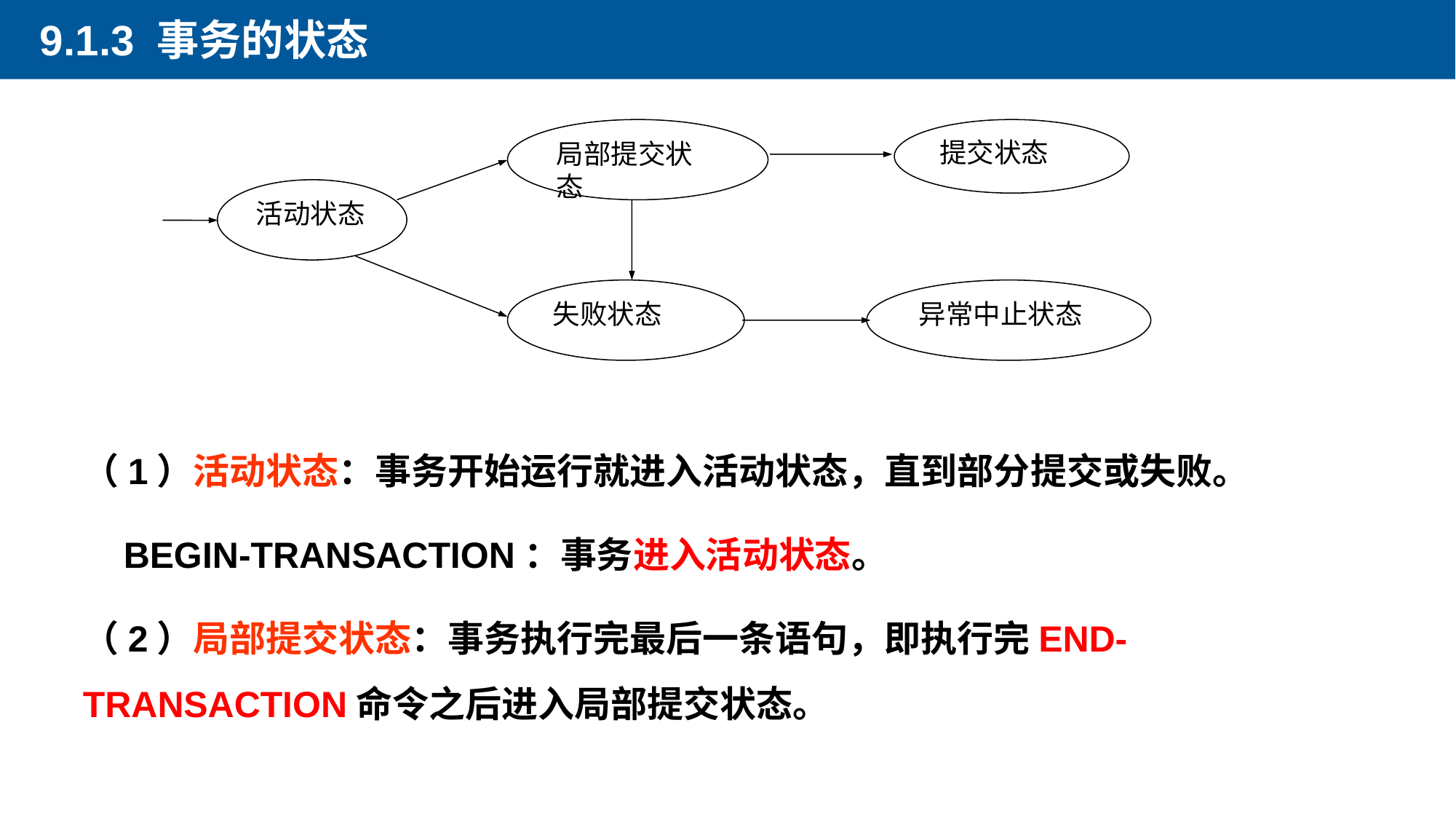

9.1.3 事务的状态
局部提交状态
提交状态

活动状态

失败状态
异常中止状态

（1）活动状态：事务开始运行就进入活动状态，直到部分提交或失败。
    BEGIN-TRANSACTION：事务进入活动状态。
（2）局部提交状态：事务执行完最后一条语句，即执行完END-TRANSACTION命令之后进入局部提交状态。